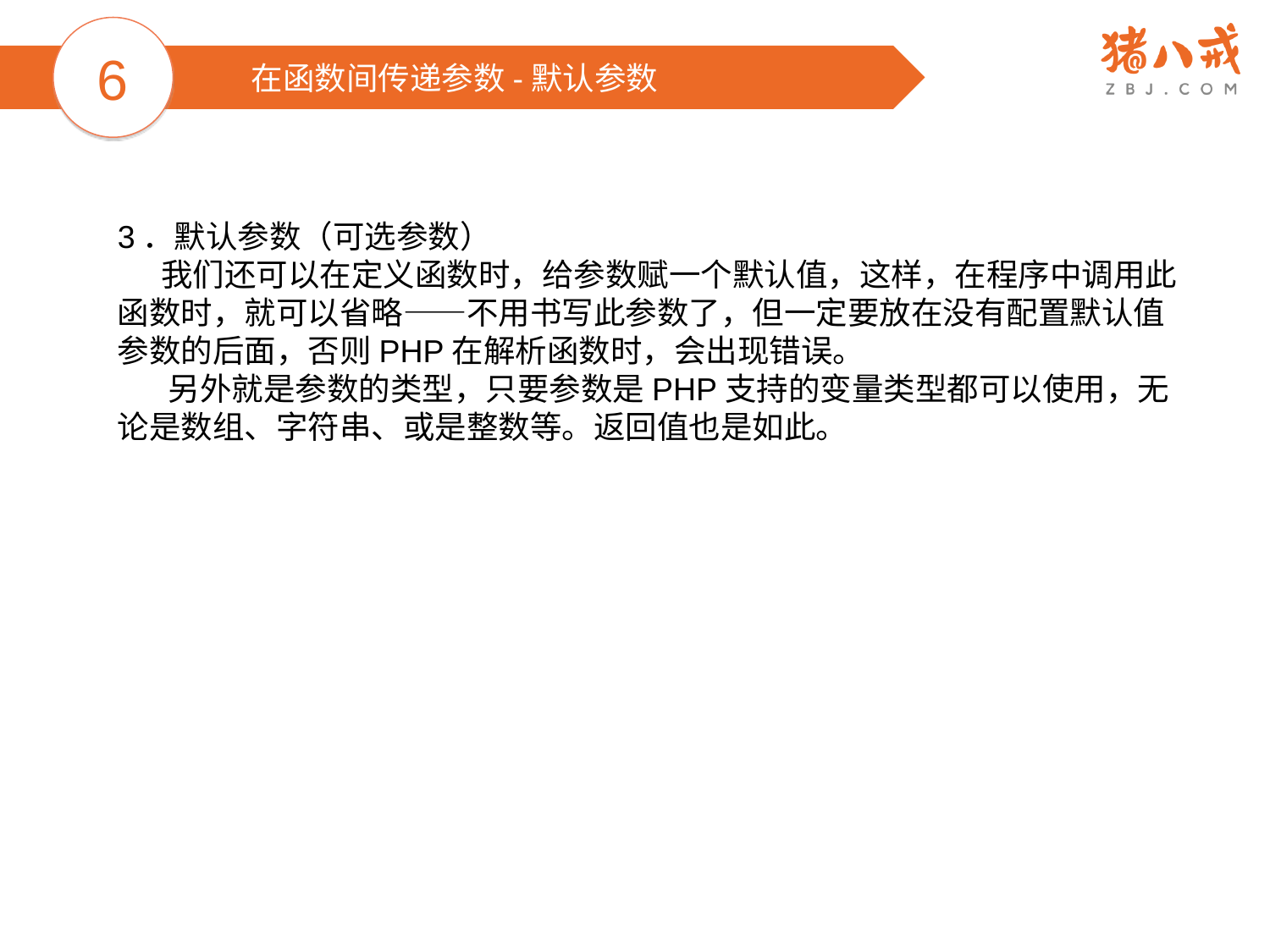

6
在函数间传递参数-默认参数

3．默认参数（可选参数）
     我们还可以在定义函数时，给参数赋一个默认值，这样，在程序中调用此函数时，就可以省略——不用书写此参数了，但一定要放在没有配置默认值参数的后面，否则PHP在解析函数时，会出现错误。
      另外就是参数的类型，只要参数是PHP支持的变量类型都可以使用，无论是数组、字符串、或是整数等。返回值也是如此。